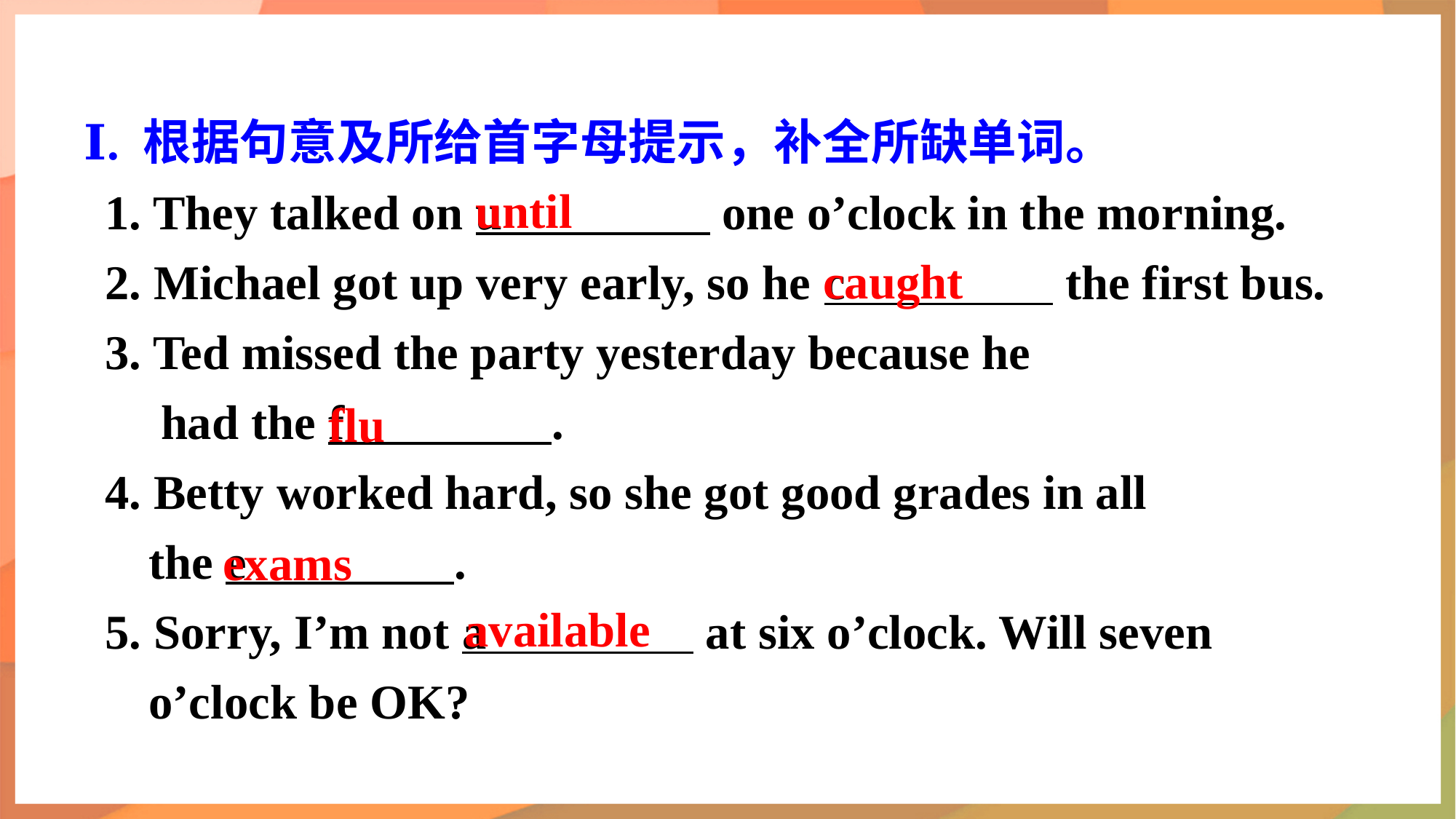

Ⅰ. 根据句意及所给首字母提示，补全所缺单词。
1. They talked on u                  one o’clock in the morning.
2. Michael got up very early, so he c                  the first bus.
3. Ted missed the party yesterday because he
 had the f                 .
4. Betty worked hard, so she got good grades in all the e                 .
5. Sorry, I’m not a                  at six o’clock. Will seven o’clock be OK?
until
caught
flu
exams
available